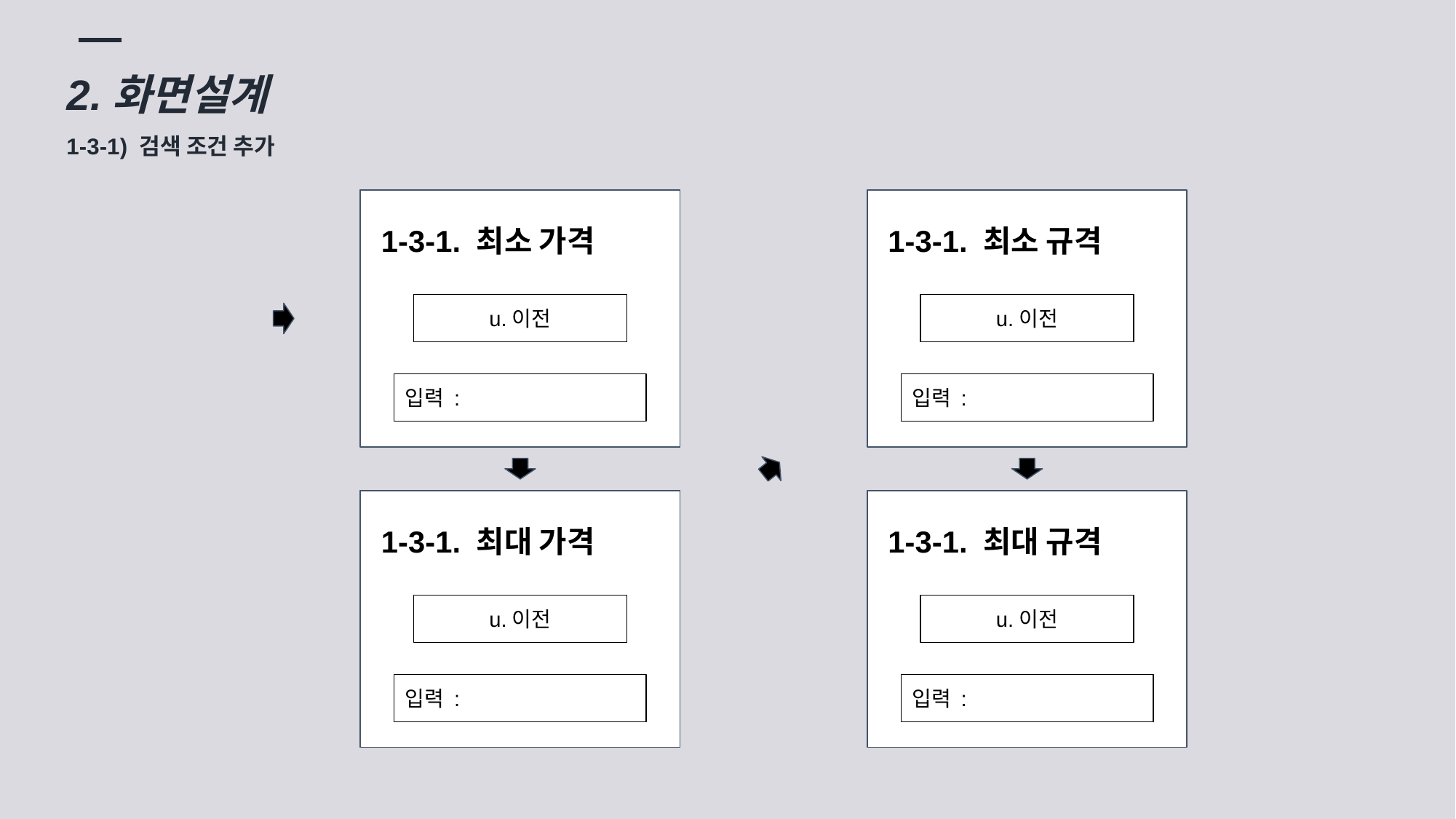

2.화면설계
1-3-1) 검색 조건 추가

1-3-1. 최소 규격

1-3-1. 최소 가격
u.이전
u.이전

입력 :
입력 :

1-3-1. 최대 규격

1-3-1. 최대 가격
u.이전
u.이전
입력 :
입력 :